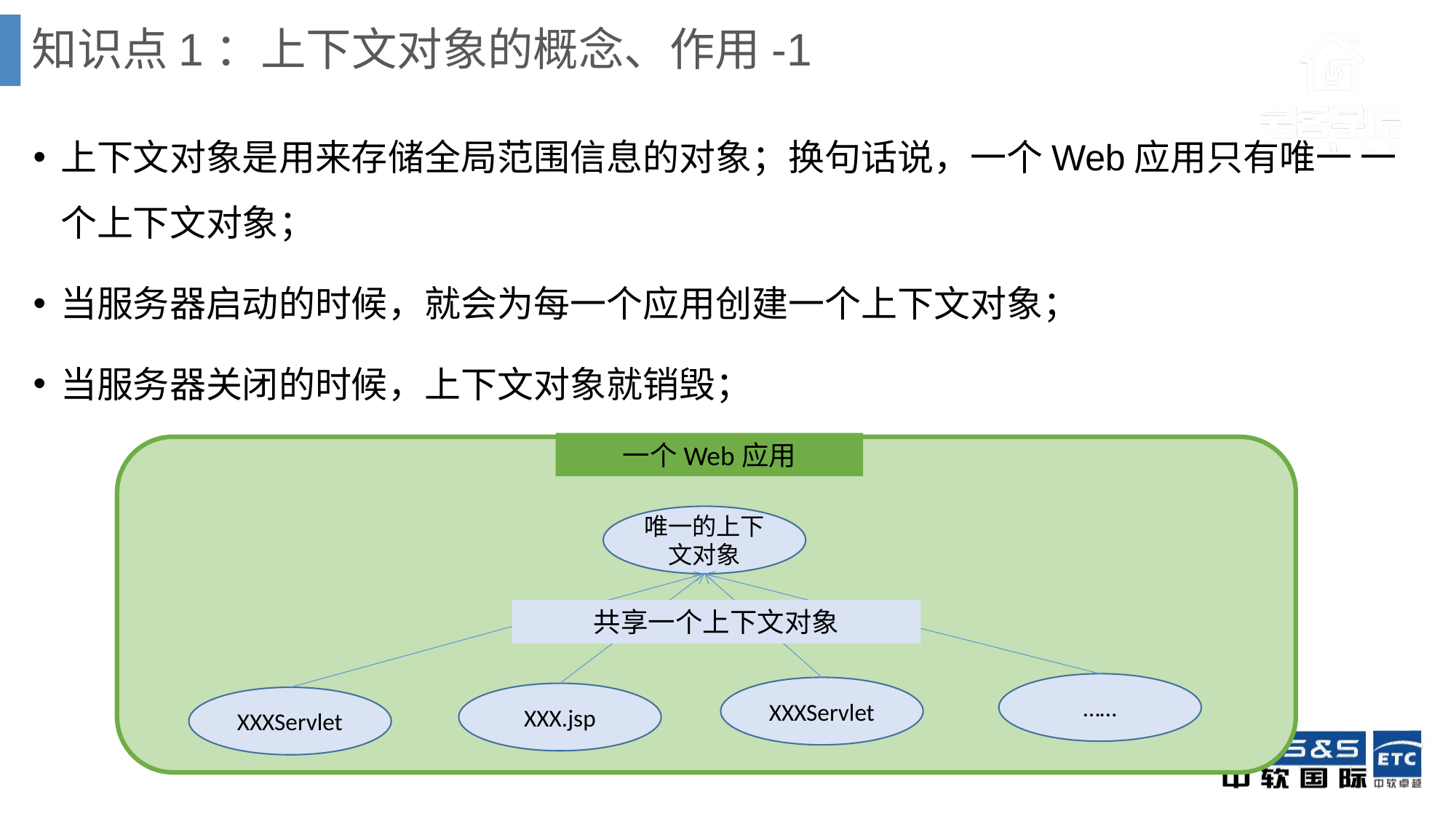

# 知识点1：上下文对象的概念、作用-1
上下文对象是用来存储全局范围信息的对象；换句话说，一个Web应用只有唯一 一个上下文对象；
当服务器启动的时候，就会为每一个应用创建一个上下文对象；
当服务器关闭的时候，上下文对象就销毁；

一个Web应用

唯一的上下文对象
共享一个上下文对象
……
XXXServlet
XXX.jsp
XXXServlet